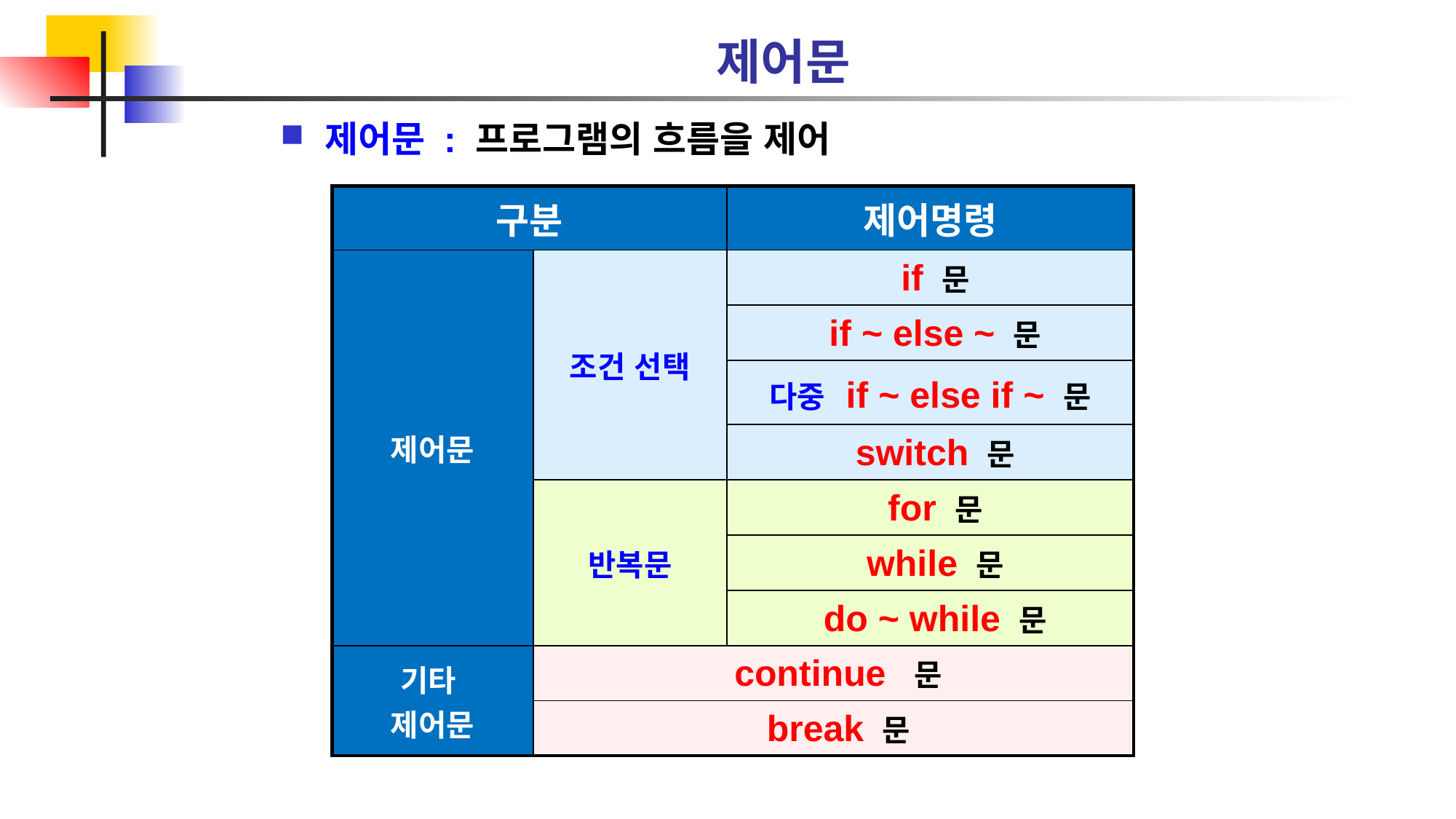

# 제어문
제어문 : 프로그램의 흐름을 제어
| 구분 |  | 제어명령 |
| --- | --- | --- |
| 제어문 | 조건 선택 | if 문 |
|  |  | if ~ else ~ 문 |
|  |  | 다중 if ~ else if ~ 문 |
|  |  | switch 문 |
|  | 반복문 | for 문 |
|  |  | while 문 |
|  |  | do ~ while 문 |
| 기타 제어문 | continue 문 |  |
|  | break 문 |  |